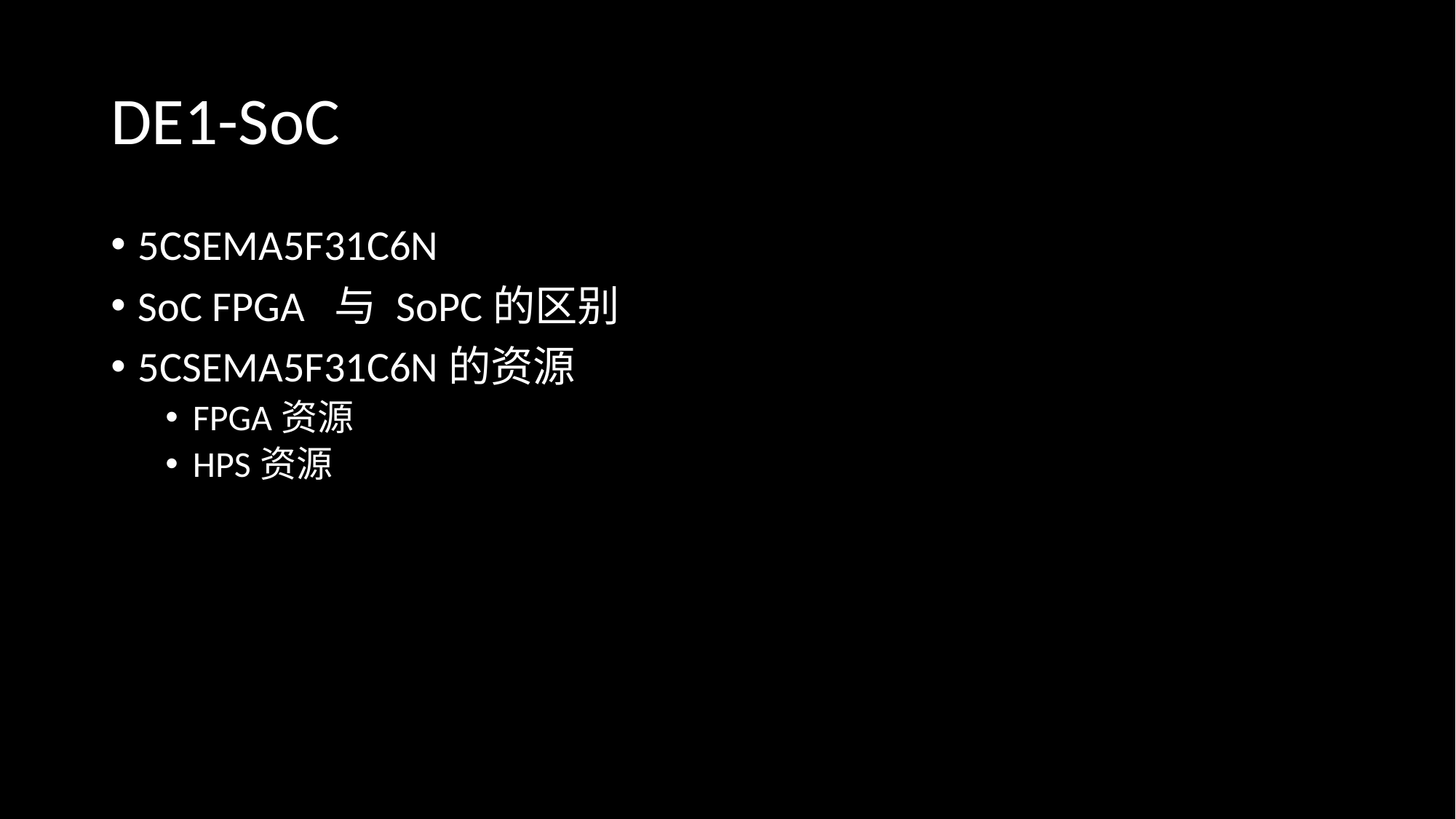

# DE1-SoC
5CSEMA5F31C6N
SoC FPGA  与 SoPC的区别
5CSEMA5F31C6N的资源
FPGA资源
HPS资源